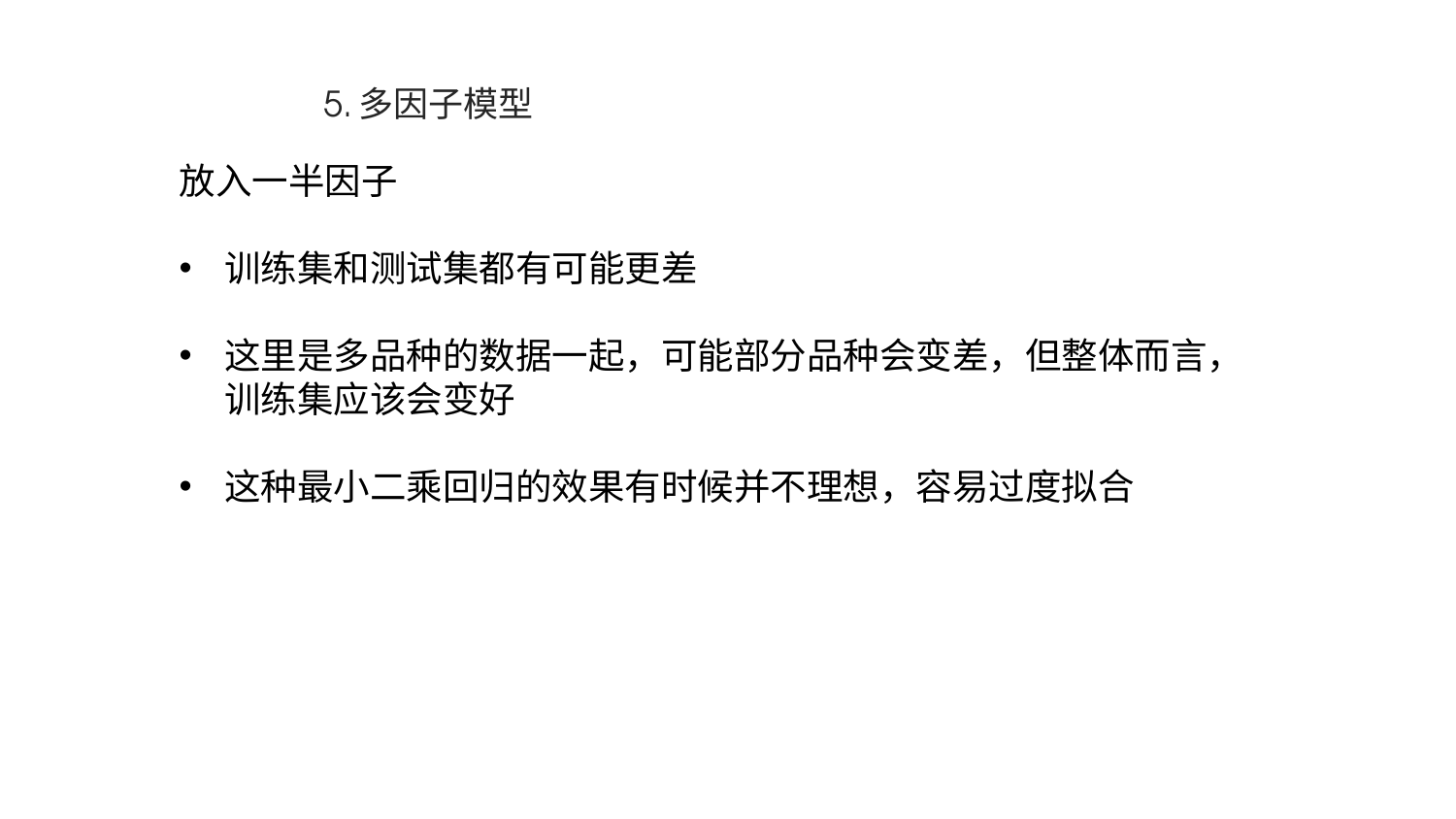

# 5.多因子模型
放入一半因子

训练集和测试集都有可能更差

这里是多品种的数据一起，可能部分品种会变差，但整体而言，训练集应该会变好

这种最小二乘回归的效果有时候并不理想，容易过度拟合